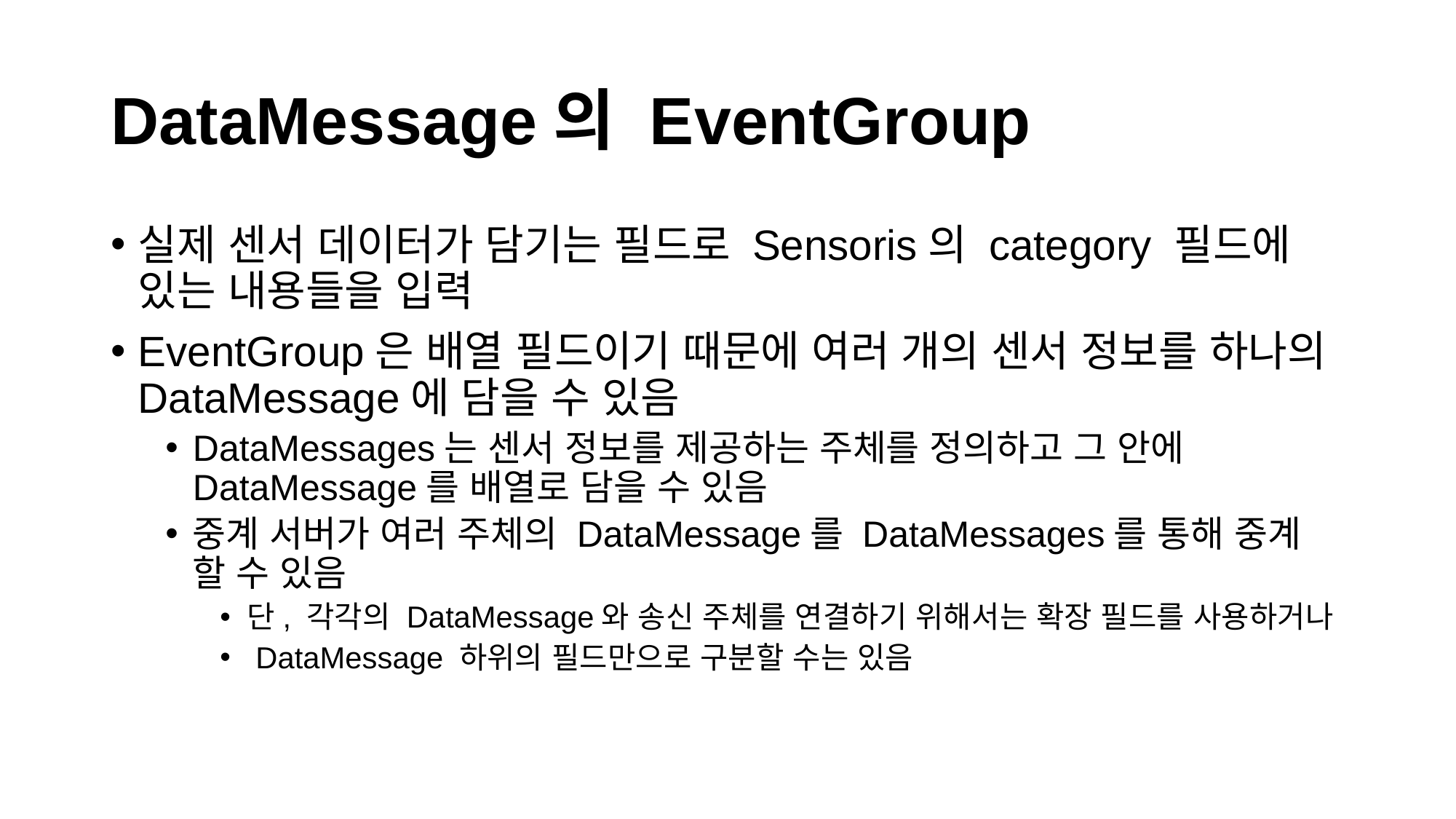

# DataMessage의 EventGroup
실제 센서 데이터가 담기는 필드로 Sensoris의 category 필드에 있는 내용들을 입력
EventGroup은 배열 필드이기 때문에 여러 개의 센서 정보를 하나의 DataMessage에 담을 수 있음
DataMessages는 센서 정보를 제공하는 주체를 정의하고 그 안에 DataMessage를 배열로 담을 수 있음
중계 서버가 여러 주체의 DataMessage를 DataMessages를 통해 중계 할 수 있음
단, 각각의 DataMessage와 송신 주체를 연결하기 위해서는 확장 필드를 사용하거나
 DataMessage 하위의 필드만으로 구분할 수는 있음